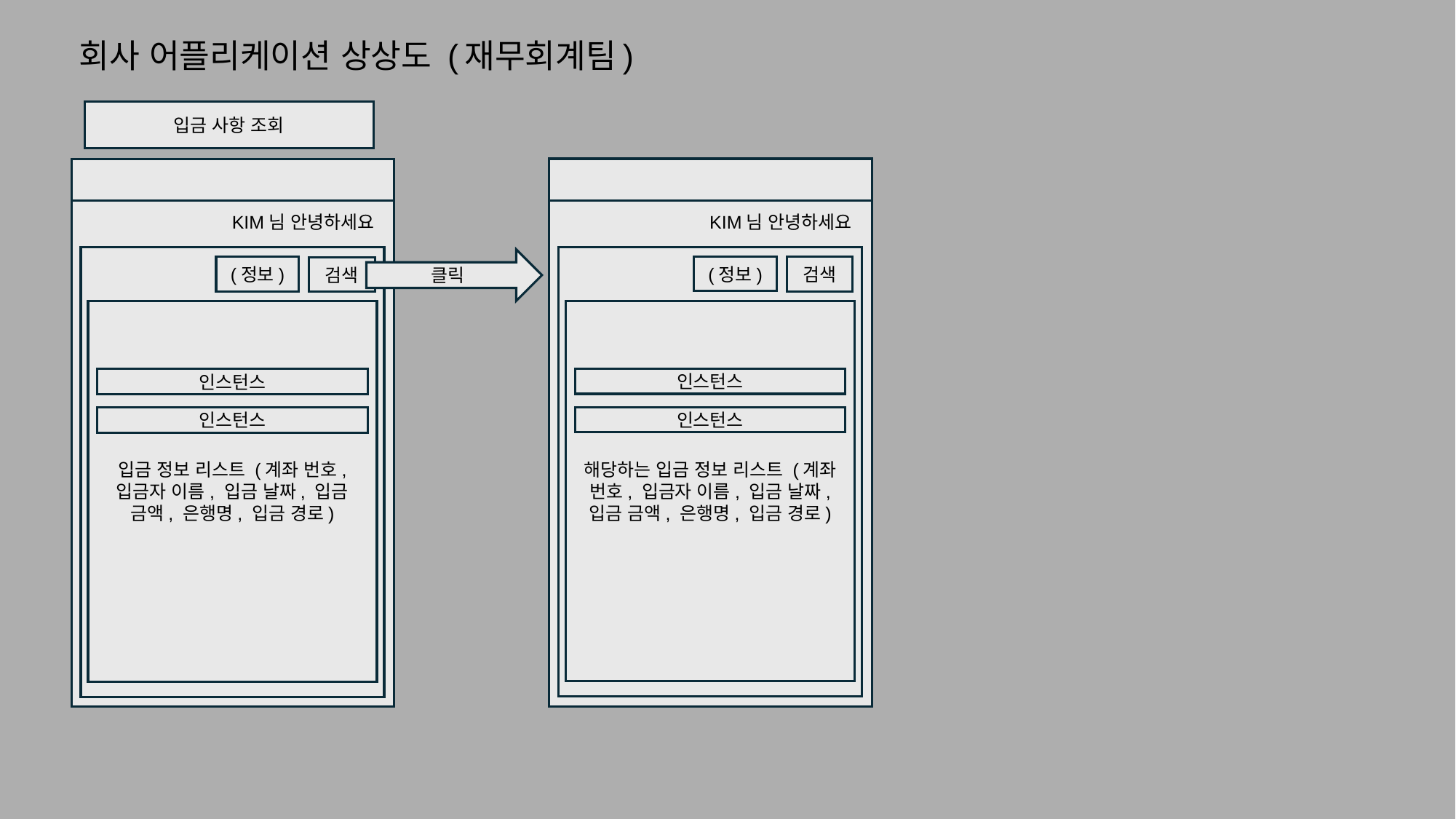

# 회사 어플리케이션 상상도 (재무회계팀)
입금 사항 조회

KIM님 안녕하세요
KIM님 안녕하세요

클릭
(정보)
(정보)
검색
검색
해당하는 입금 정보 리스트 (계좌 번호, 입금자 이름, 입금 날짜, 입금 금액, 은행명, 입금 경로)
입금 정보 리스트 (계좌 번호, 입금자 이름, 입금 날짜, 입금 금액, 은행명, 입금 경로)
인스턴스
인스턴스
인스턴스
인스턴스